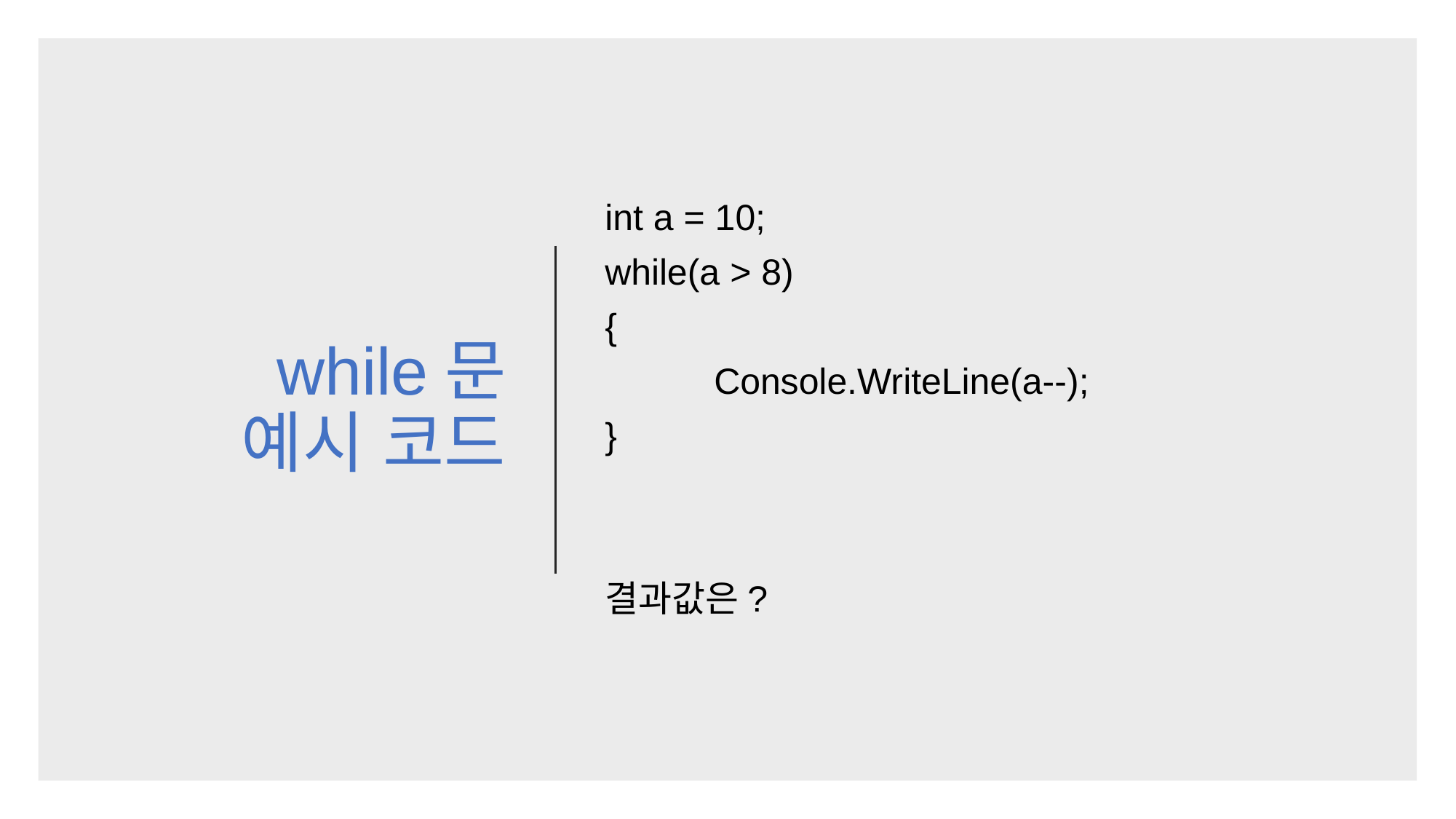

# while문 예시 코드
int a = 10;
while(a > 8)
{
	Console.WriteLine(a--);
}

결과값은?